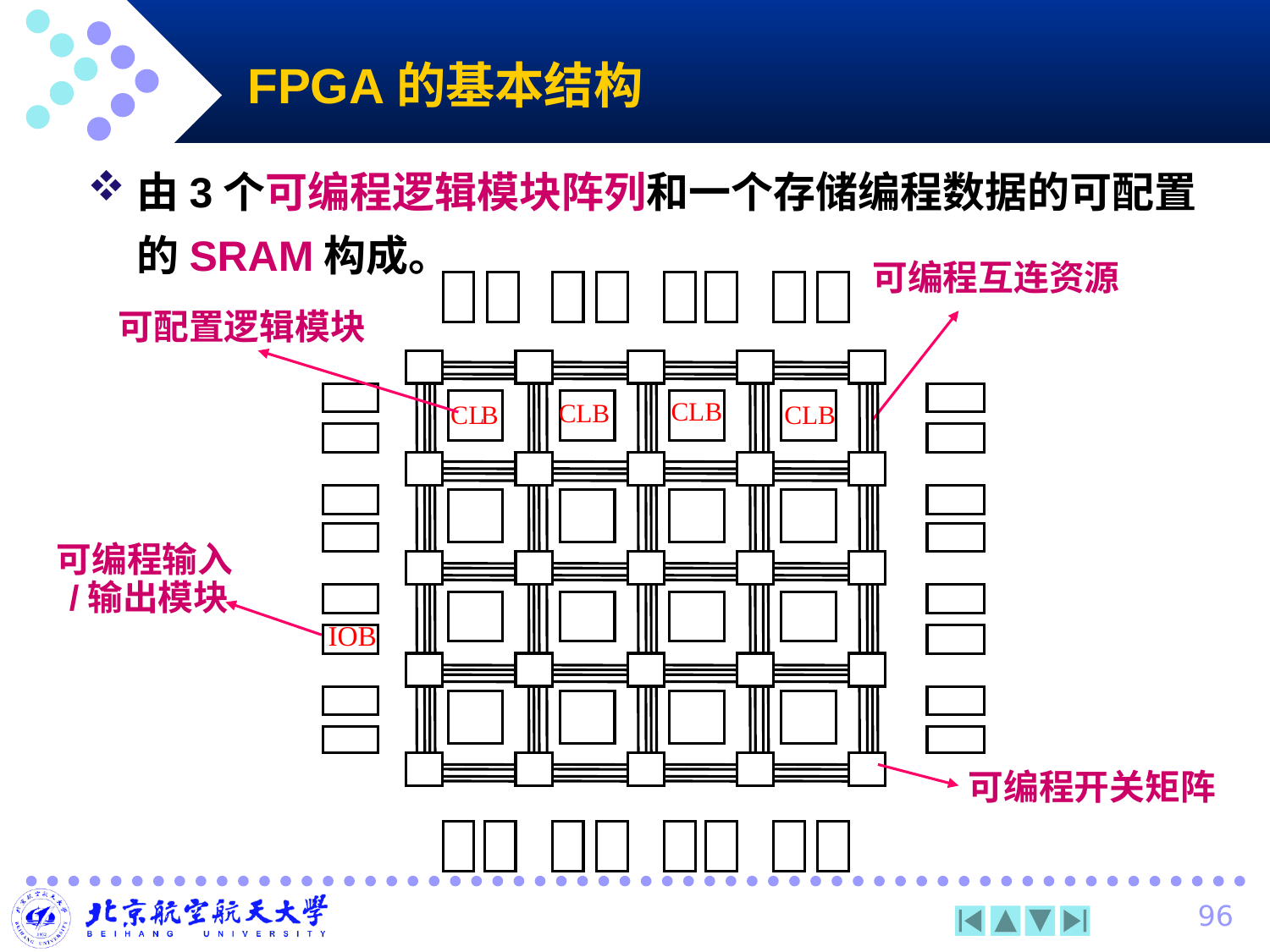

FPGA的基本结构
由3个可编程逻辑模块阵列和一个存储编程数据的可配置的SRAM构成。
可编程互连资源

CLB
CLB
C
L
B
CLB

IOB

可配置逻辑模块

可编程输入/输出模块

可编程开关矩阵
96